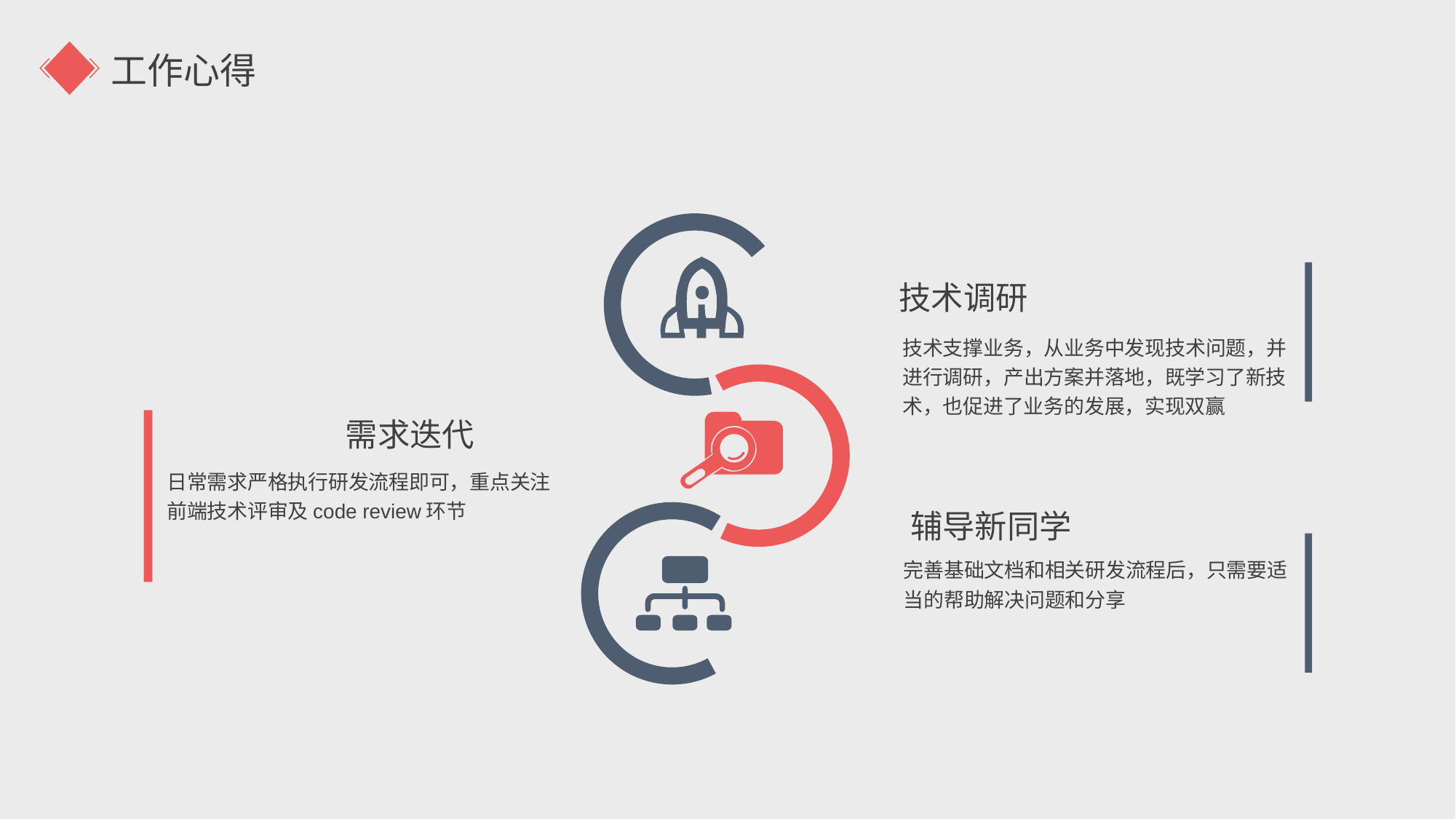

工作心得

技术调研
技术支撑业务，从业务中发现技术问题，并进行调研，产出方案并落地，既学习了新技术，也促进了业务的发展，实现双赢
需求迭代

日常需求严格执行研发流程即可，重点关注前端技术评审及code review环节
辅导新同学

完善基础文档和相关研发流程后，只需要适当的帮助解决问题和分享